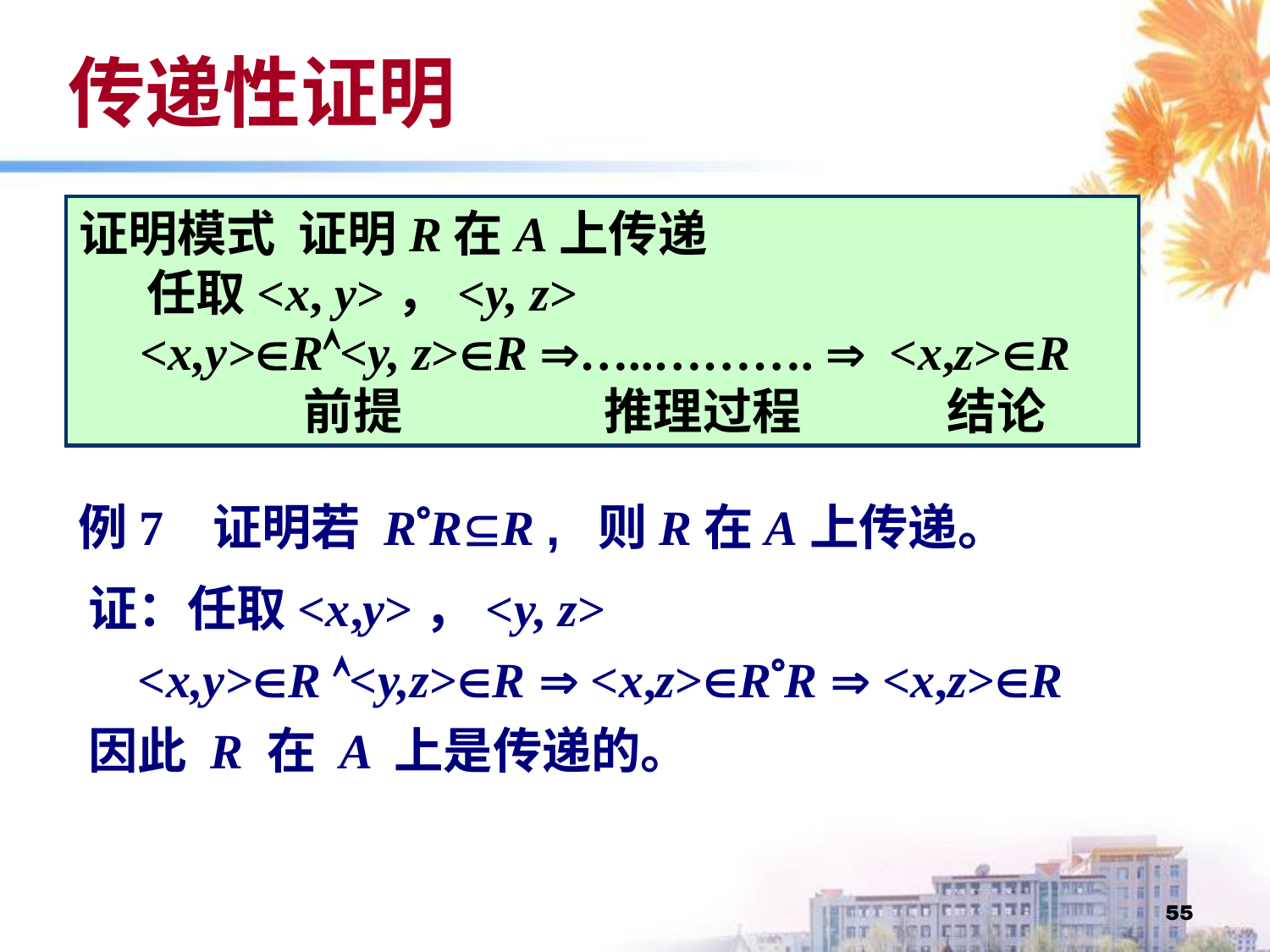

# 传递性证明
证明模式  证明R在A上传递
     任取<x, y>，<y, z>
     <x,y>∈R∧<y, z>∈R ⇒…..………. ⇒  <x,z>∈R
                   前提                  推理过程             结论

例7   证明若 R°R⊆R ,  则R在A上传递。
证：任取<x,y>，<y, z>
    <x,y>∈R ∧<y,z>∈R ⇒ <x,z>∈R°R ⇒ <x,z>∈R
因此 R 在 A 上是传递的。
55